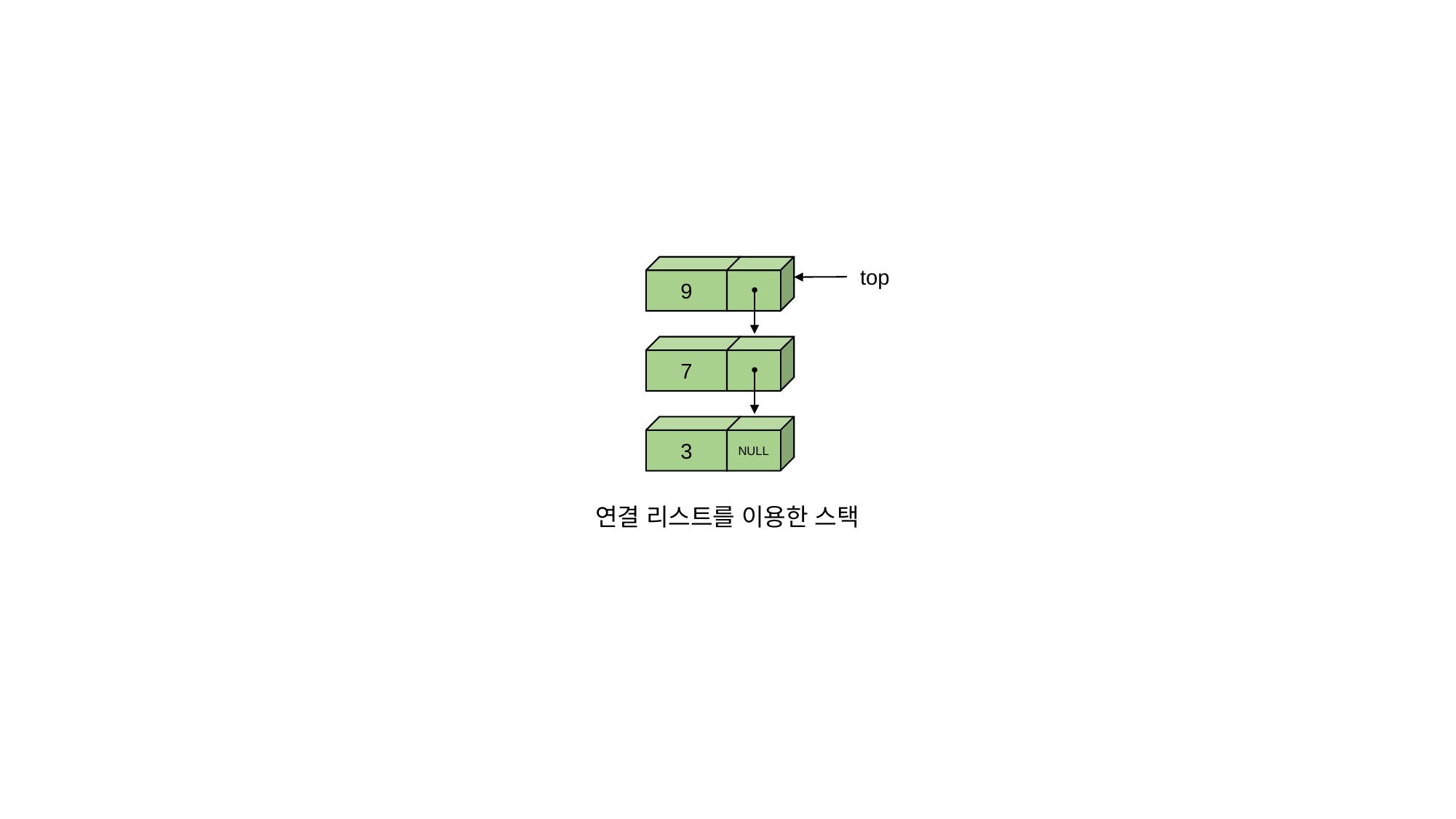

9

top

7

3
NULL
연결 리스트를 이용한 스택